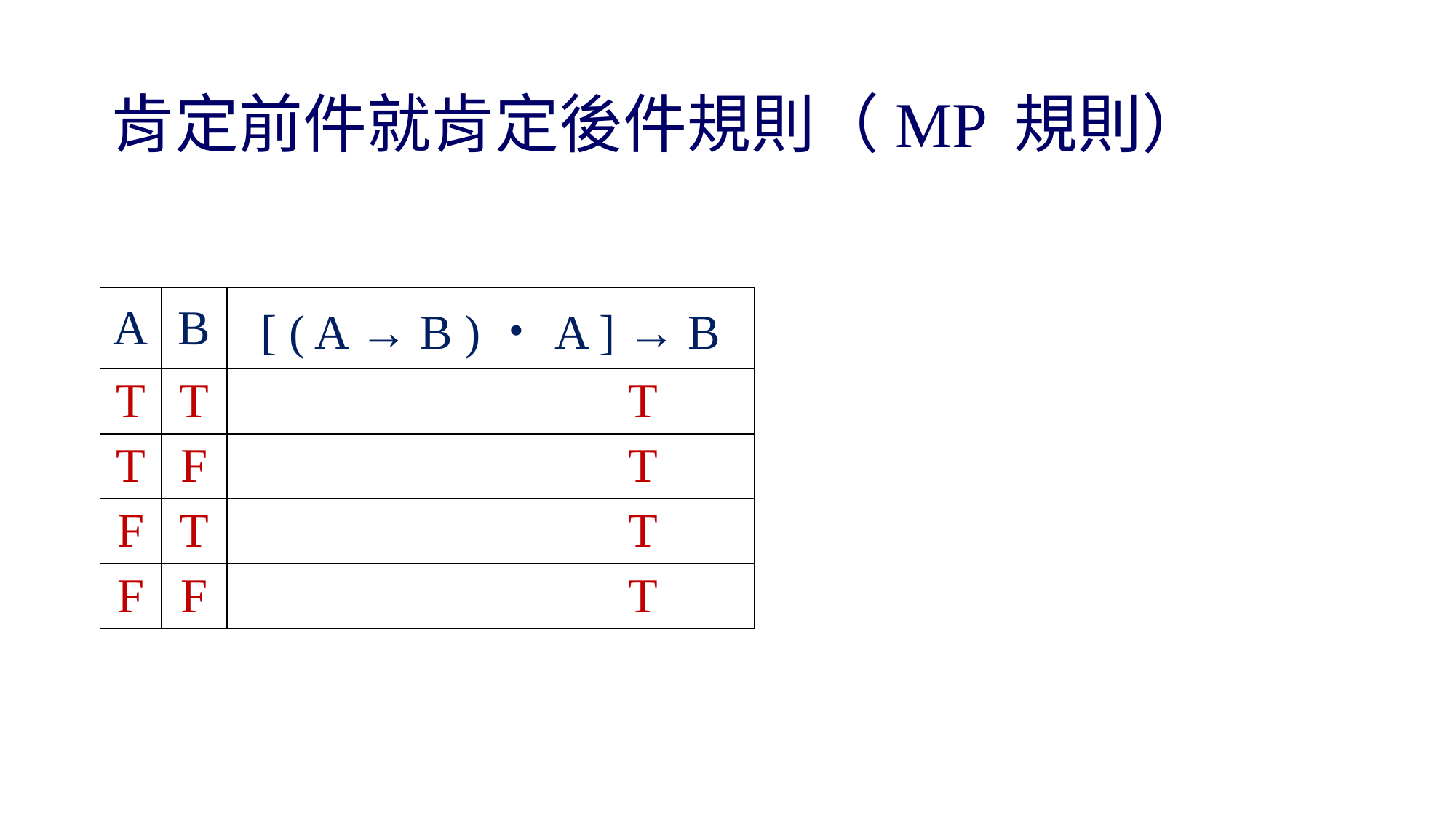

# 肯定前件就肯定後件規則（MP 規則）
| A | B | [ ( A → B )・A ] → B |
| --- | --- | --- |
| T | T | T |
| T | F | T |
| F | T | T |
| F | F | T |